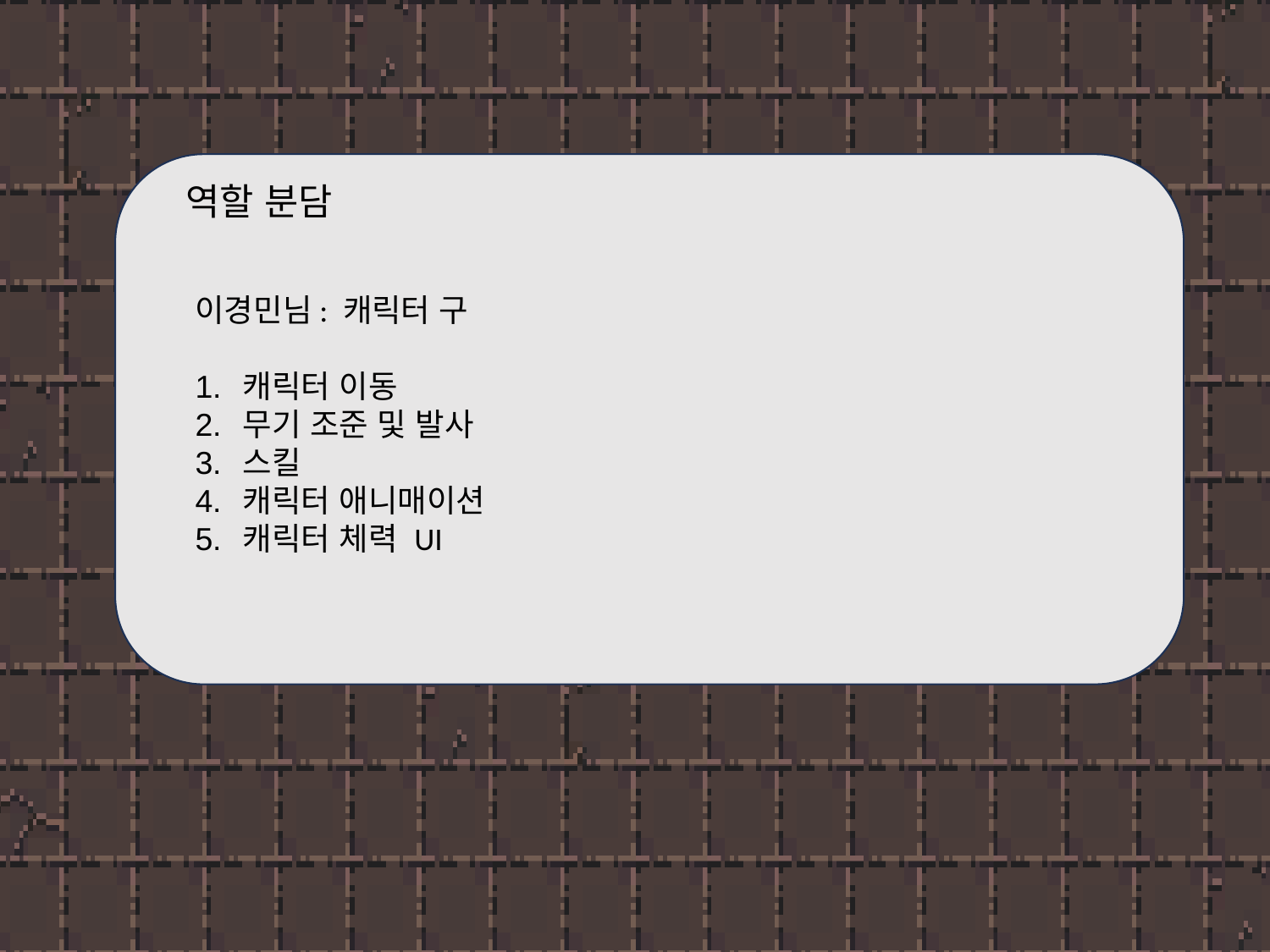

역할 분담
이경민님: 캐릭터 구

캐릭터 이동
무기 조준 및 발사
스킬
캐릭터 애니매이션
캐릭터 체력 UI